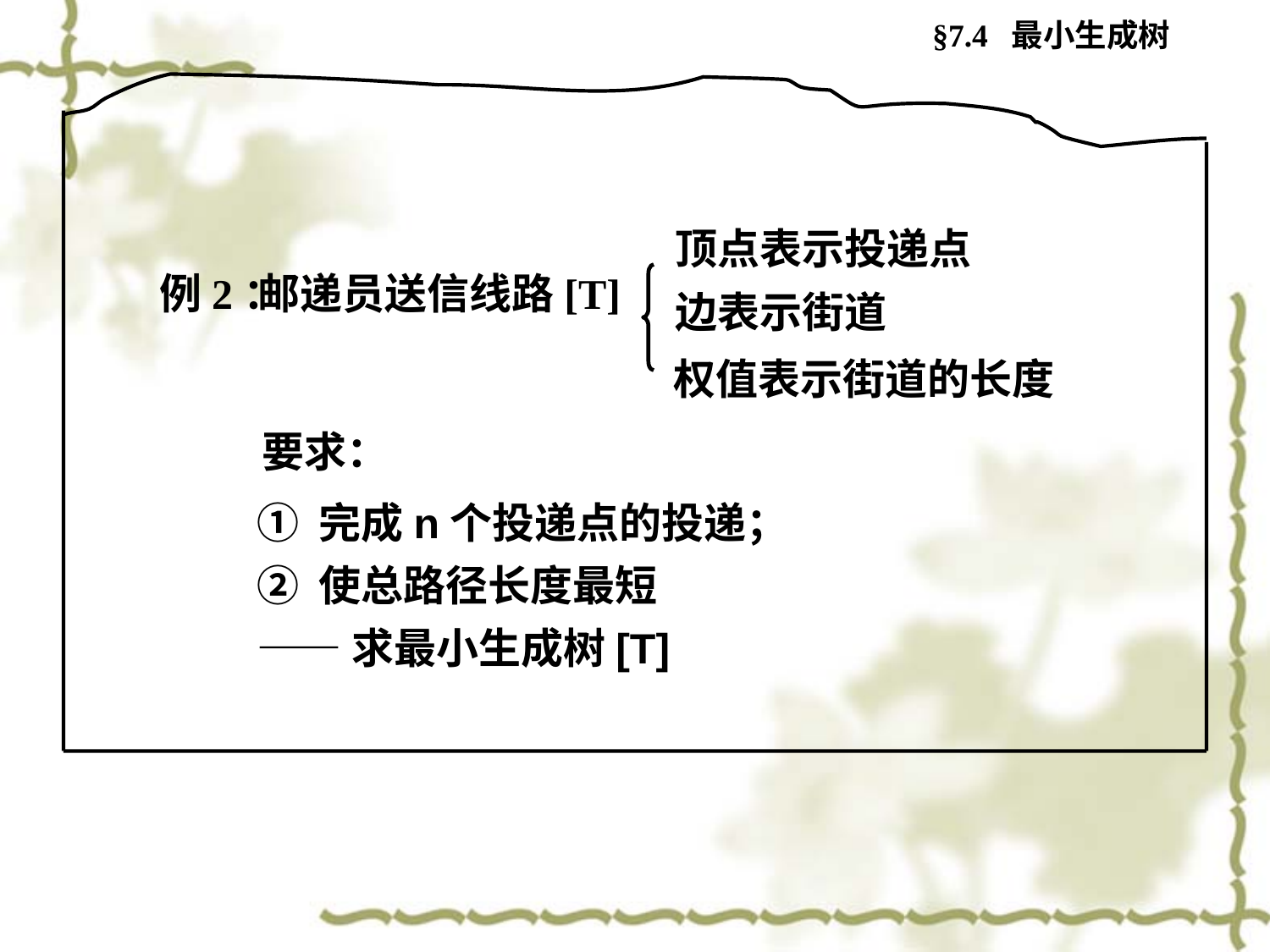

§7.4  最小生成树

顶点表示投递点

例2：
邮递员送信线路[T]
边表示街道
权值表示街道的长度
要求：
① 完成n个投递点的投递；
② 使总路径长度最短
——求最小生成树[T]